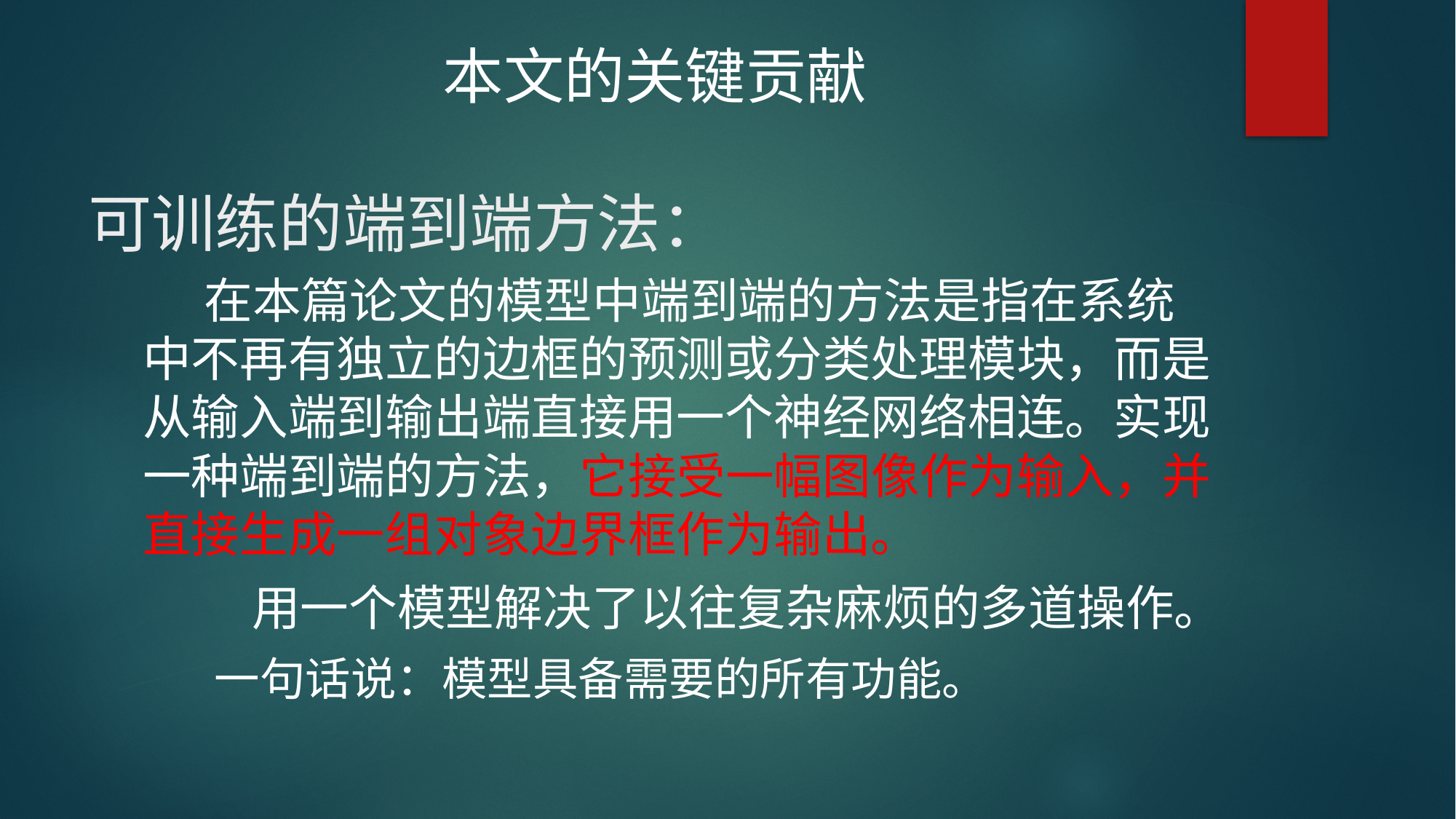

本文的关键贡献
# 可训练的端到端方法：
     在本篇论文的模型中端到端的方法是指在系统中不再有独立的边框的预测或分类处理模块，而是从输入端到输出端直接用一个神经网络相连。实现一种端到端的方法，它接受一幅图像作为输入，并直接生成一组对象边界框作为输出。
	用一个模型解决了以往复杂麻烦的多道操作。
      一句话说：模型具备需要的所有功能。